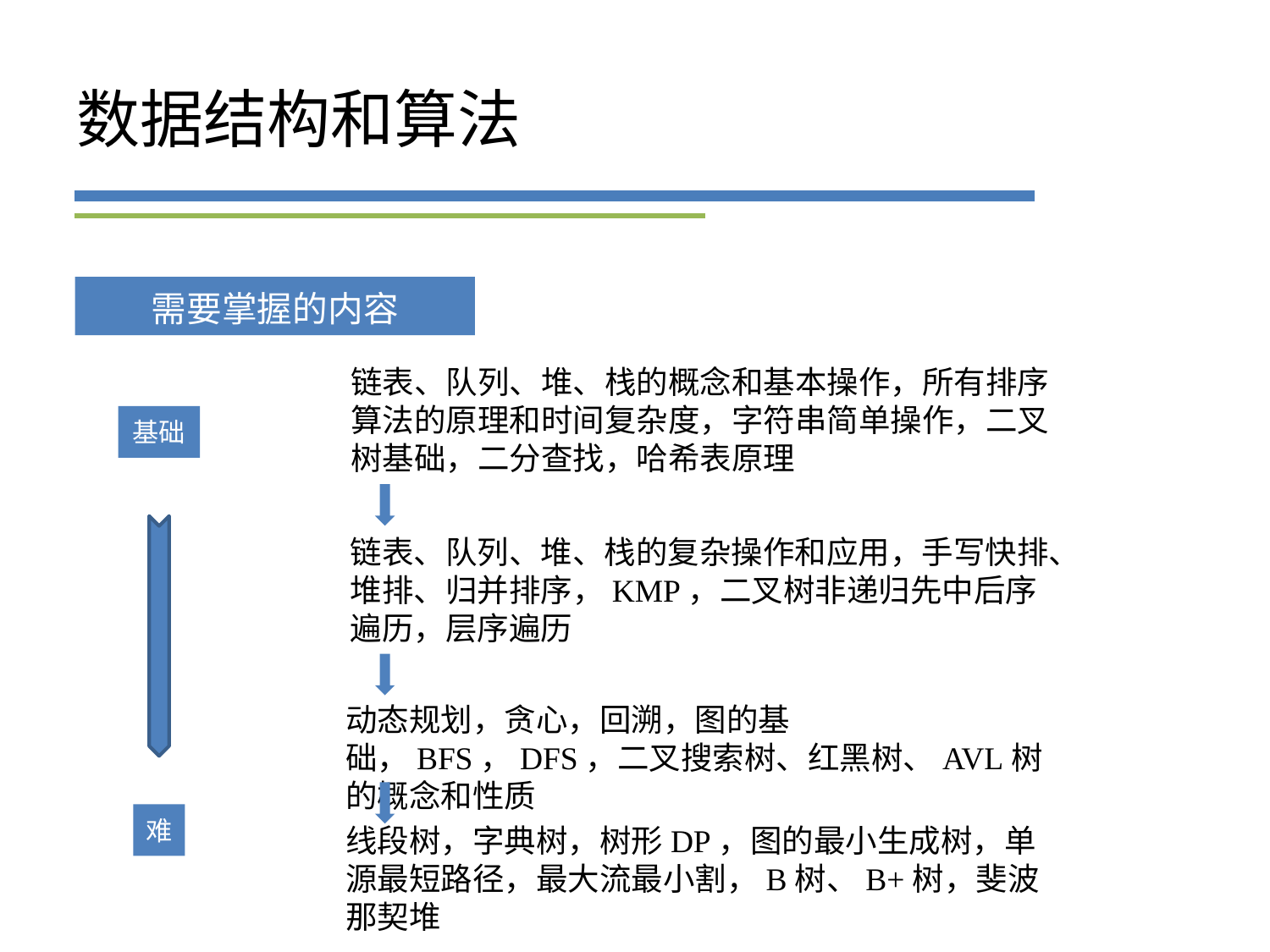

# 数据结构和算法
需要掌握的内容
链表、队列、堆、栈的概念和基本操作，所有排序算法的原理和时间复杂度，字符串简单操作，二叉树基础，二分查找，哈希表原理
基础

链表、队列、堆、栈的复杂操作和应用，手写快排、堆排、归并排序，KMP，二叉树非递归先中后序遍历，层序遍历

动态规划，贪心，回溯，图的基础，BFS，DFS，二叉搜索树、红黑树、AVL树的概念和性质

难
线段树，字典树，树形DP，图的最小生成树，单源最短路径，最大流最小割，B树、B+树，斐波那契堆